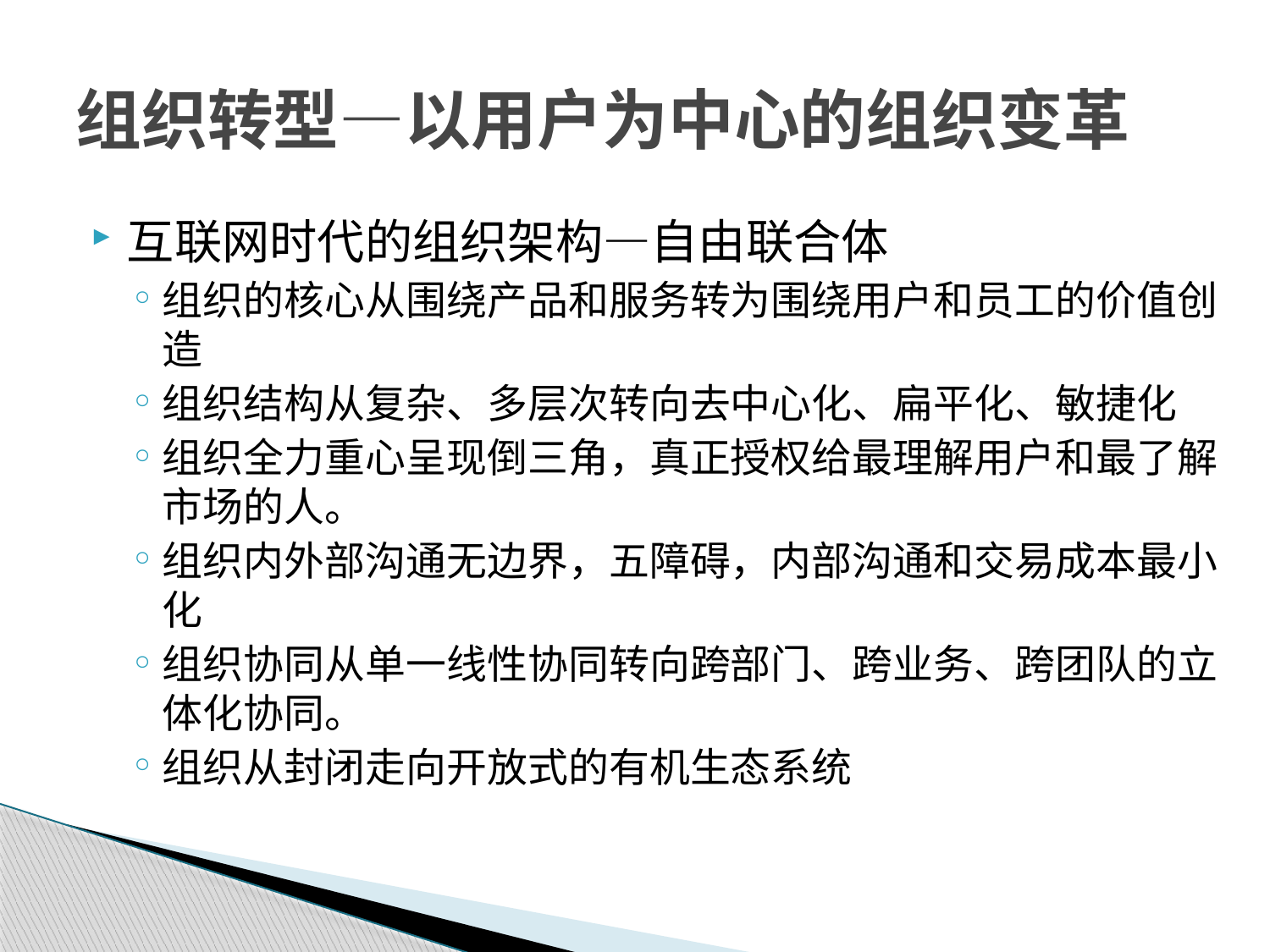

# 组织转型—以用户为中心的组织变革
互联网时代的组织架构—自由联合体
组织的核心从围绕产品和服务转为围绕用户和员工的价值创造
组织结构从复杂、多层次转向去中心化、扁平化、敏捷化
组织全力重心呈现倒三角，真正授权给最理解用户和最了解市场的人。
组织内外部沟通无边界，五障碍，内部沟通和交易成本最小化
组织协同从单一线性协同转向跨部门、跨业务、跨团队的立体化协同。
组织从封闭走向开放式的有机生态系统